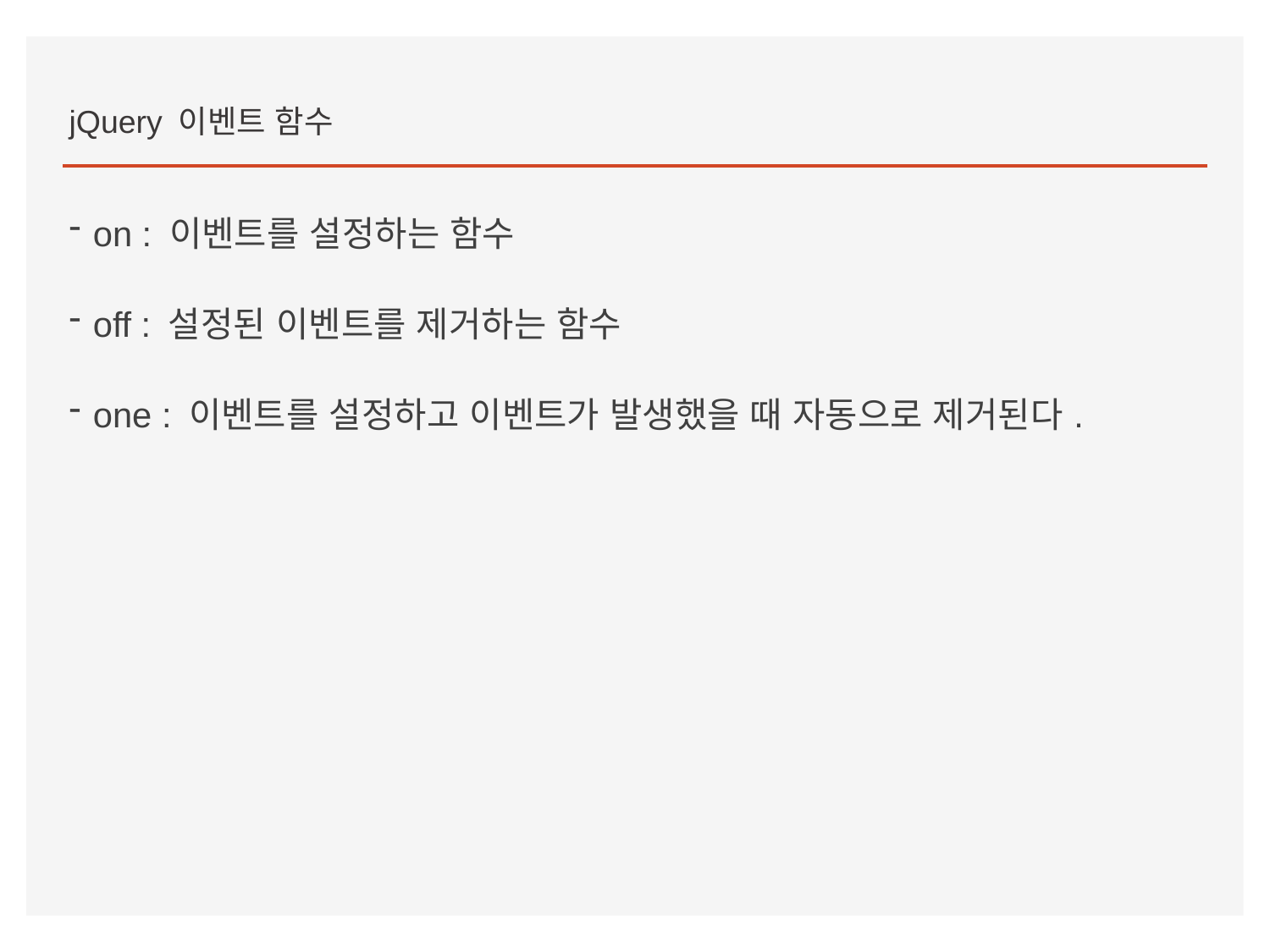

jQuery 이벤트 함수
on : 이벤트를 설정하는 함수
off : 설정된 이벤트를 제거하는 함수
one : 이벤트를 설정하고 이벤트가 발생했을 때 자동으로 제거된다.